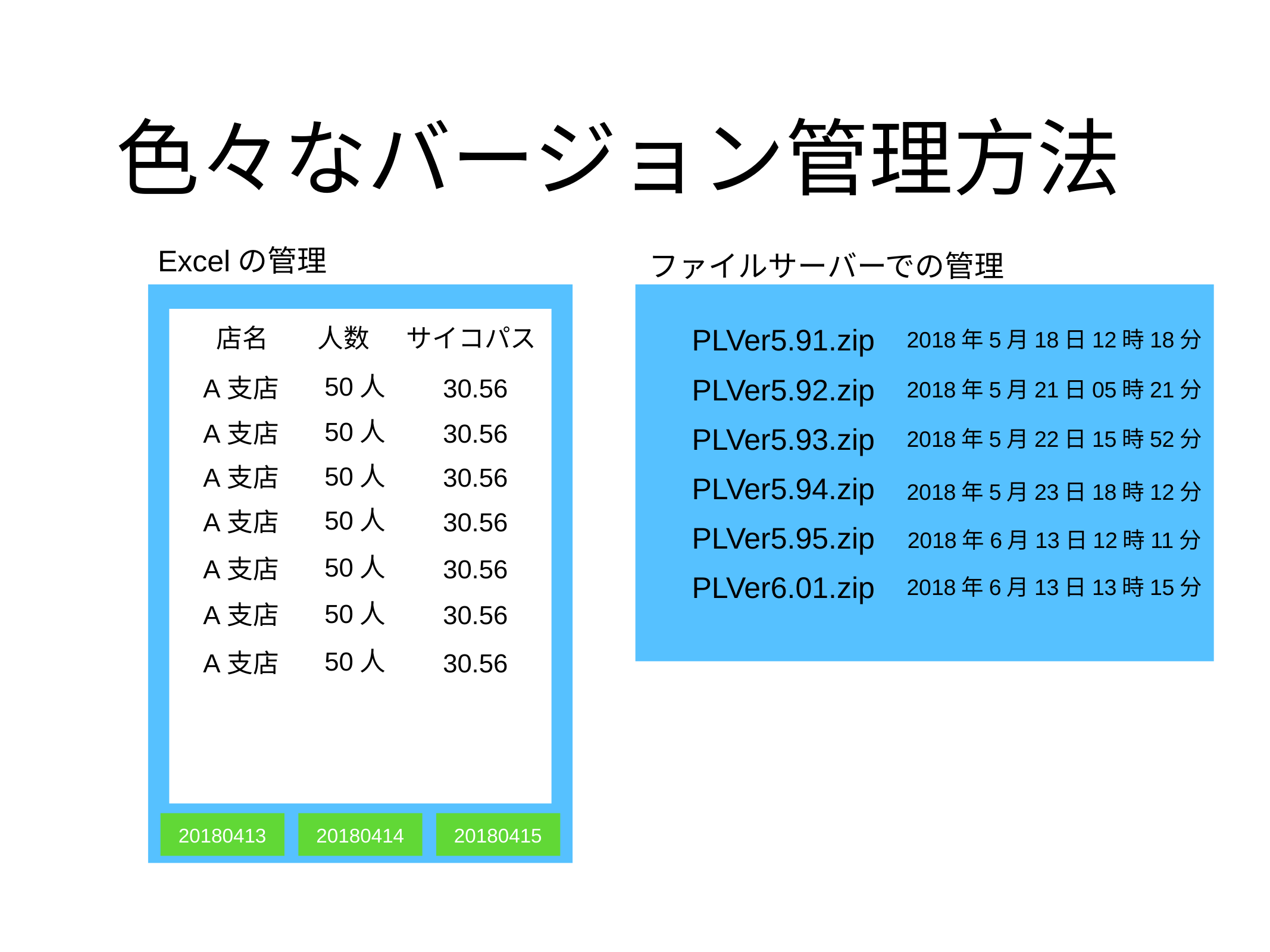

色々なバージョン管理方法
Excelの管理
ファイルサーバーでの管理

店名
人数
サイコパス
PLVer5.91.zip
2018年5月18日12時18分
50人
A支店
30.56
PLVer5.92.zip
2018年5月21日05時21分
50人
A支店
30.56
PLVer5.93.zip
2018年5月22日15時52分
50人
A支店
30.56
PLVer5.94.zip
2018年5月23日18時12分
50人
A支店
30.56
PLVer5.95.zip
2018年6月13日12時11分
50人
A支店
30.56
PLVer6.01.zip
2018年6月13日13時15分
50人
A支店
30.56
50人
A支店
30.56

20180413

20180414

20180415